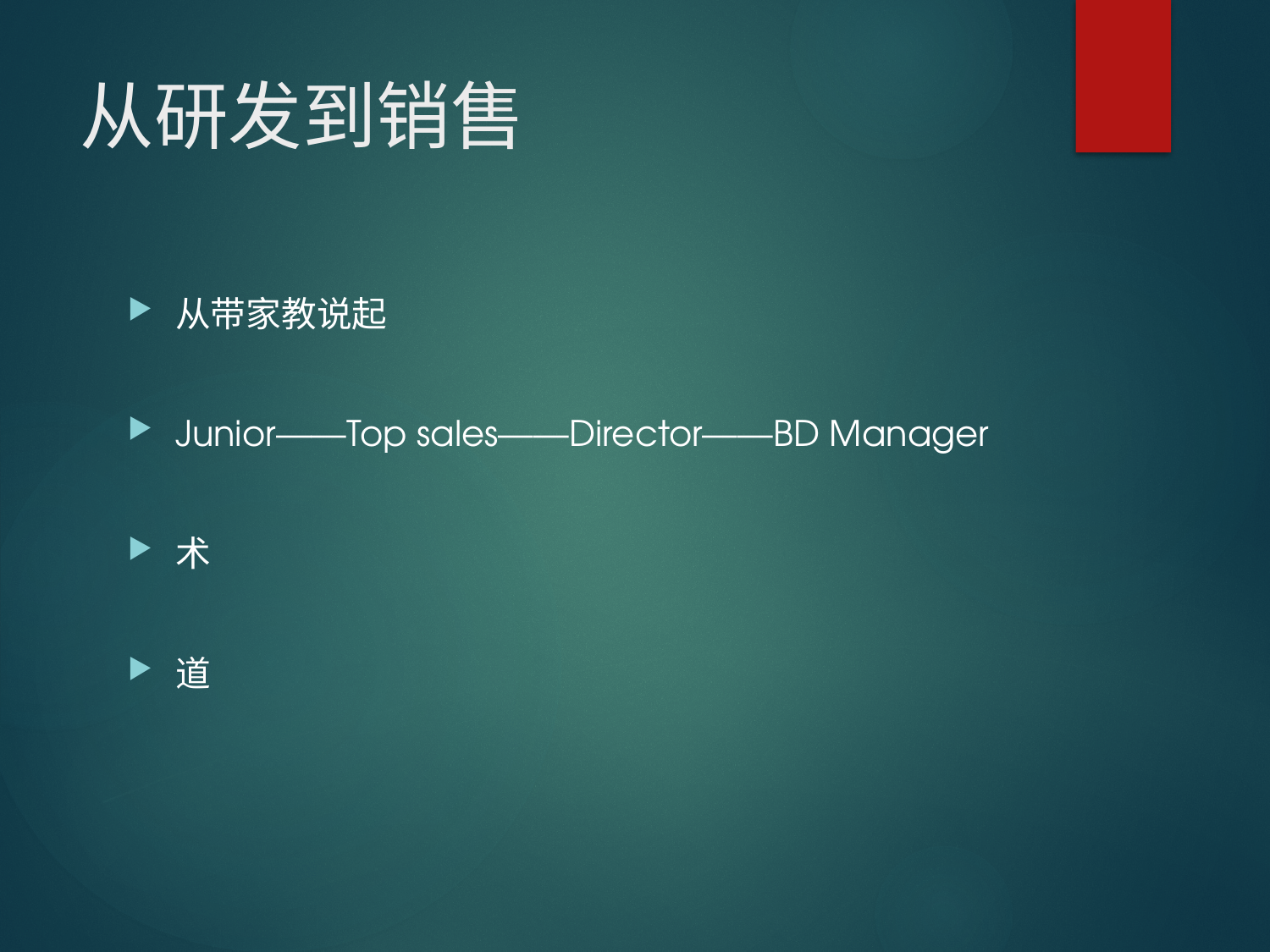

# 从研发到销售
从带家教说起

Junior——Top sales——Director——BD Manager

术

道